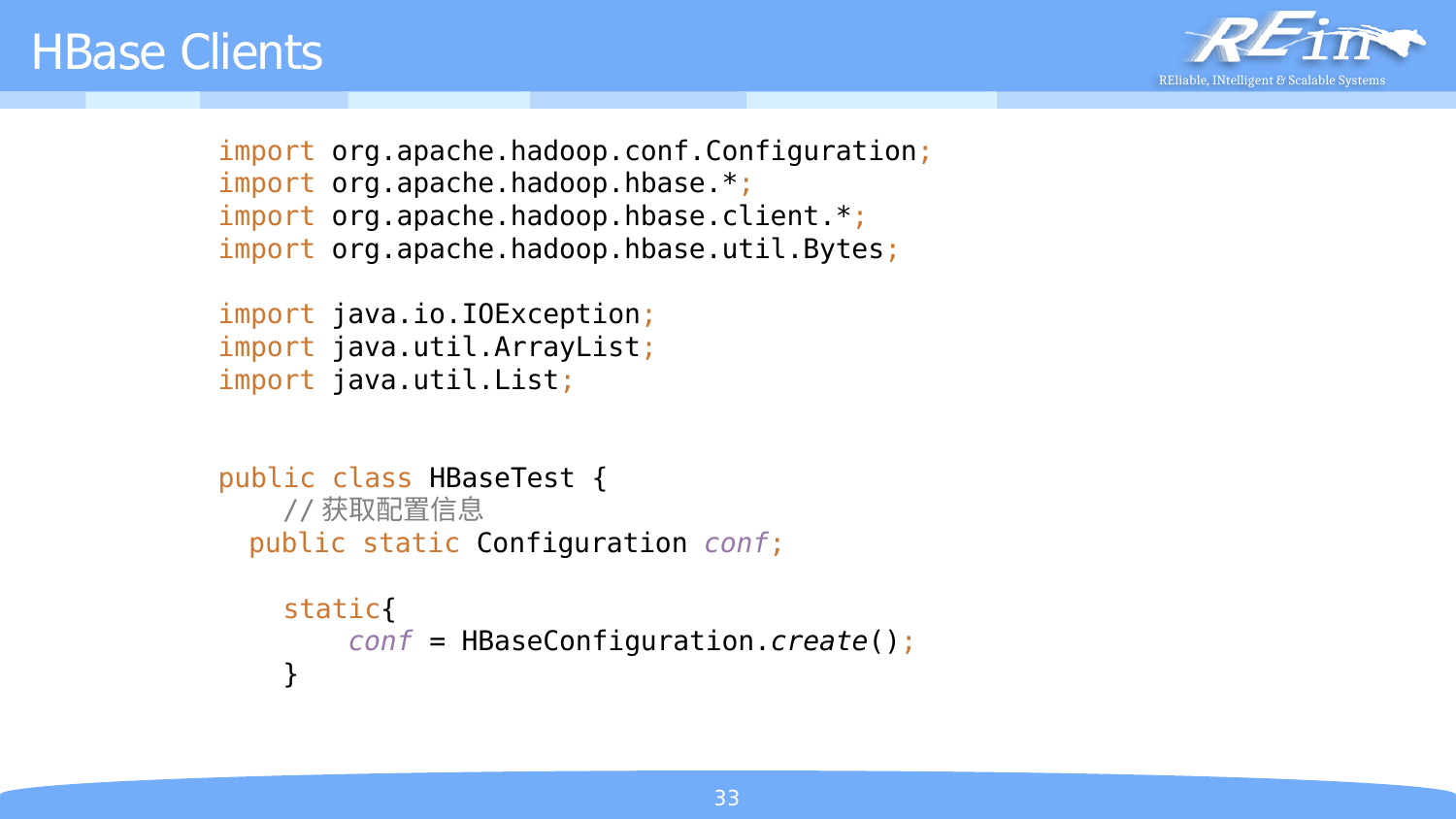

# HBase Clients
import org.apache.hadoop.conf.Configuration;
import org.apache.hadoop.hbase.*;
import org.apache.hadoop.hbase.client.*;
import org.apache.hadoop.hbase.util.Bytes;
import java.io.IOException;
import java.util.ArrayList;
import java.util.List;
public class HBaseTest {
    //获取配置信息
    public static Configuration conf;
    static{
        conf = HBaseConfiguration.create();
    }
33